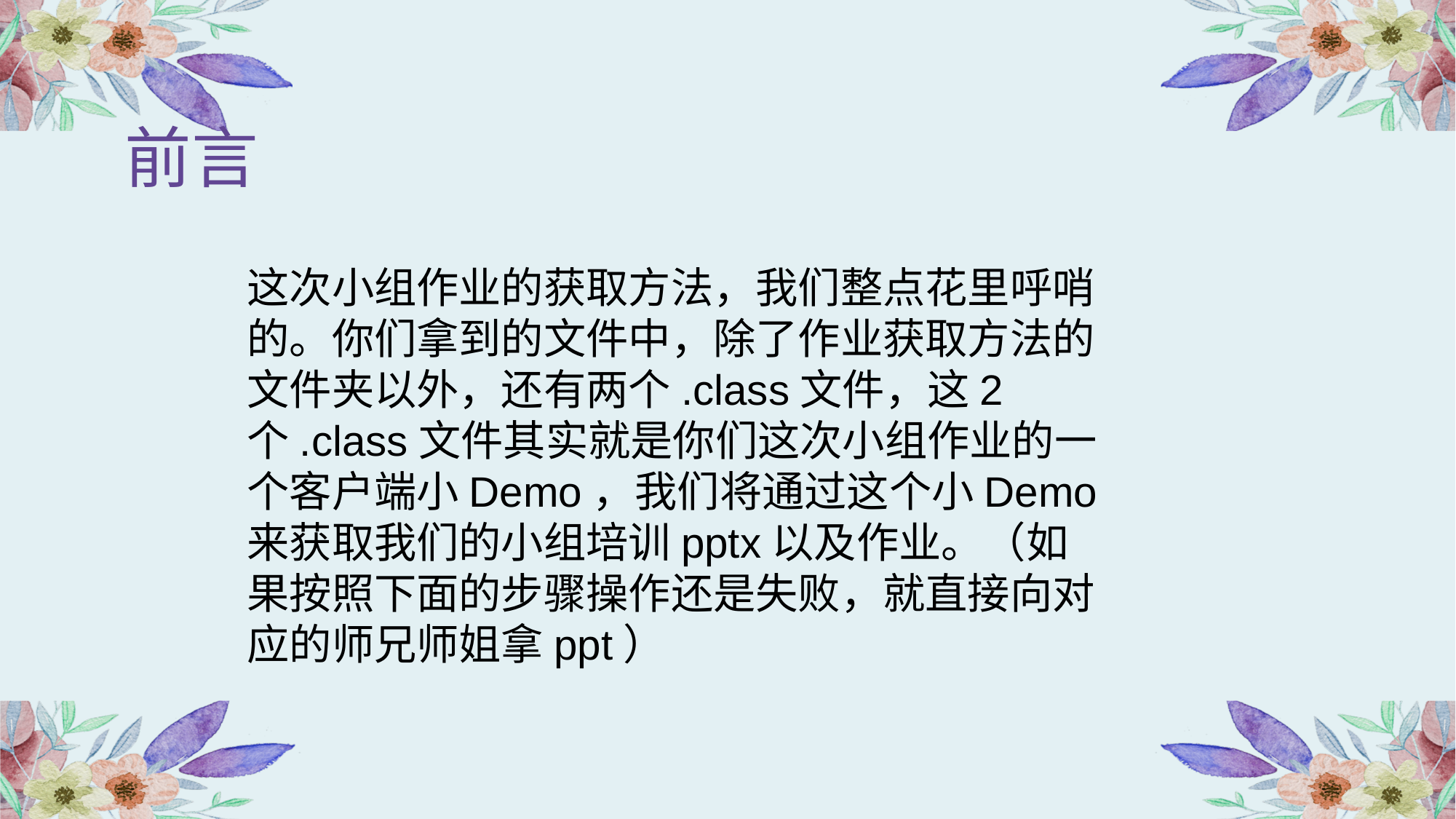

前言
这次小组作业的获取方法，我们整点花里呼哨的。你们拿到的文件中，除了作业获取方法的文件夹以外，还有两个.class文件，这2个.class文件其实就是你们这次小组作业的一个客户端小Demo，我们将通过这个小Demo来获取我们的小组培训pptx以及作业。（如果按照下面的步骤操作还是失败，就直接向对应的师兄师姐拿ppt）